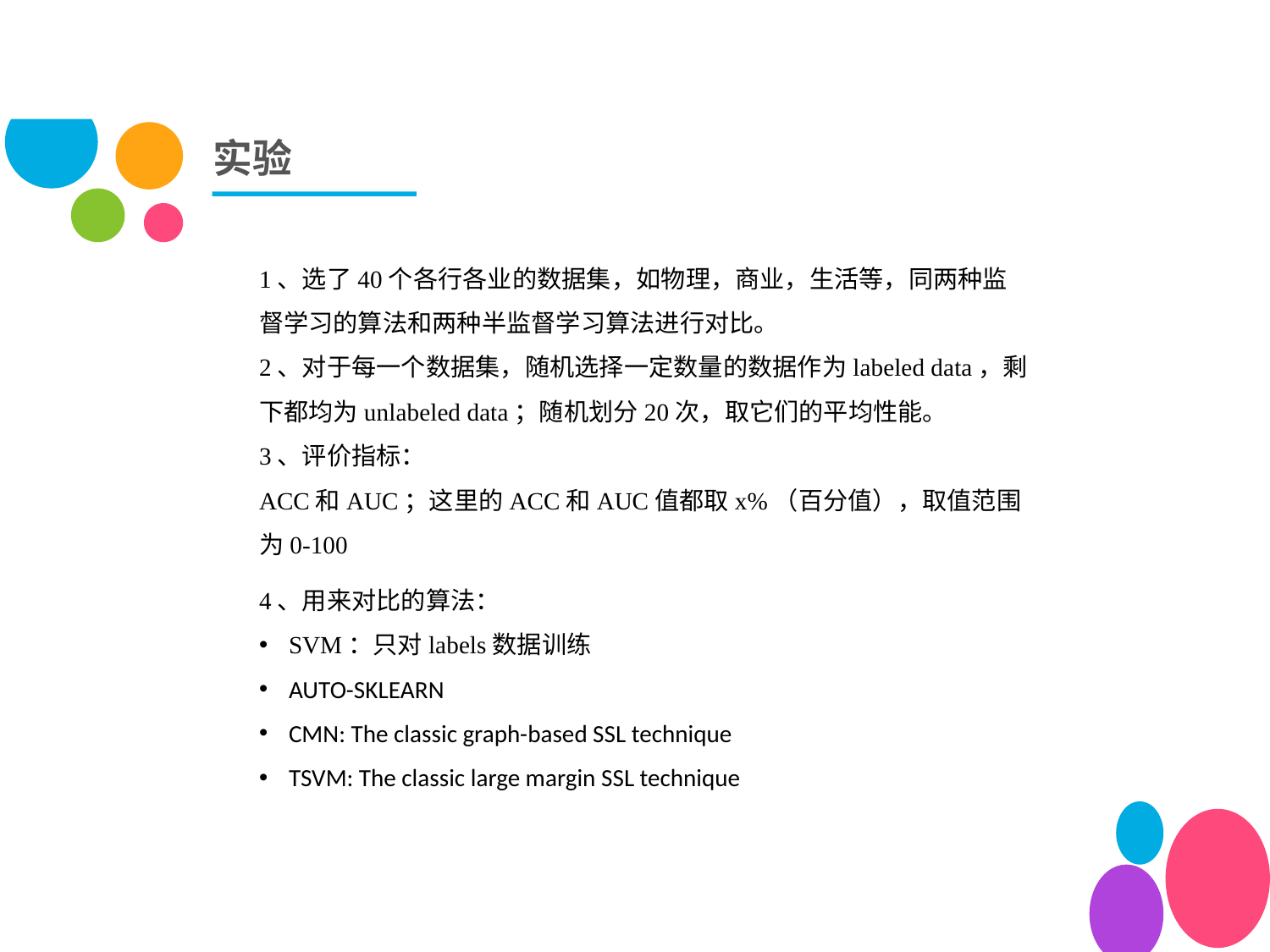

实验

1、选了40个各行各业的数据集，如物理，商业，生活等，同两种监督学习的算法和两种半监督学习算法进行对比。
2、对于每一个数据集，随机选择一定数量的数据作为labeled data，剩下都均为unlabeled data；随机划分20次，取它们的平均性能。
3、评价指标：
ACC和AUC；这里的ACC和AUC值都取x%（百分值），取值范围为0-100
4、用来对比的算法：
SVM：只对labels数据训练
AUTO-SKLEARN
CMN: The classic graph-based SSL technique
TSVM: The classic large margin SSL technique